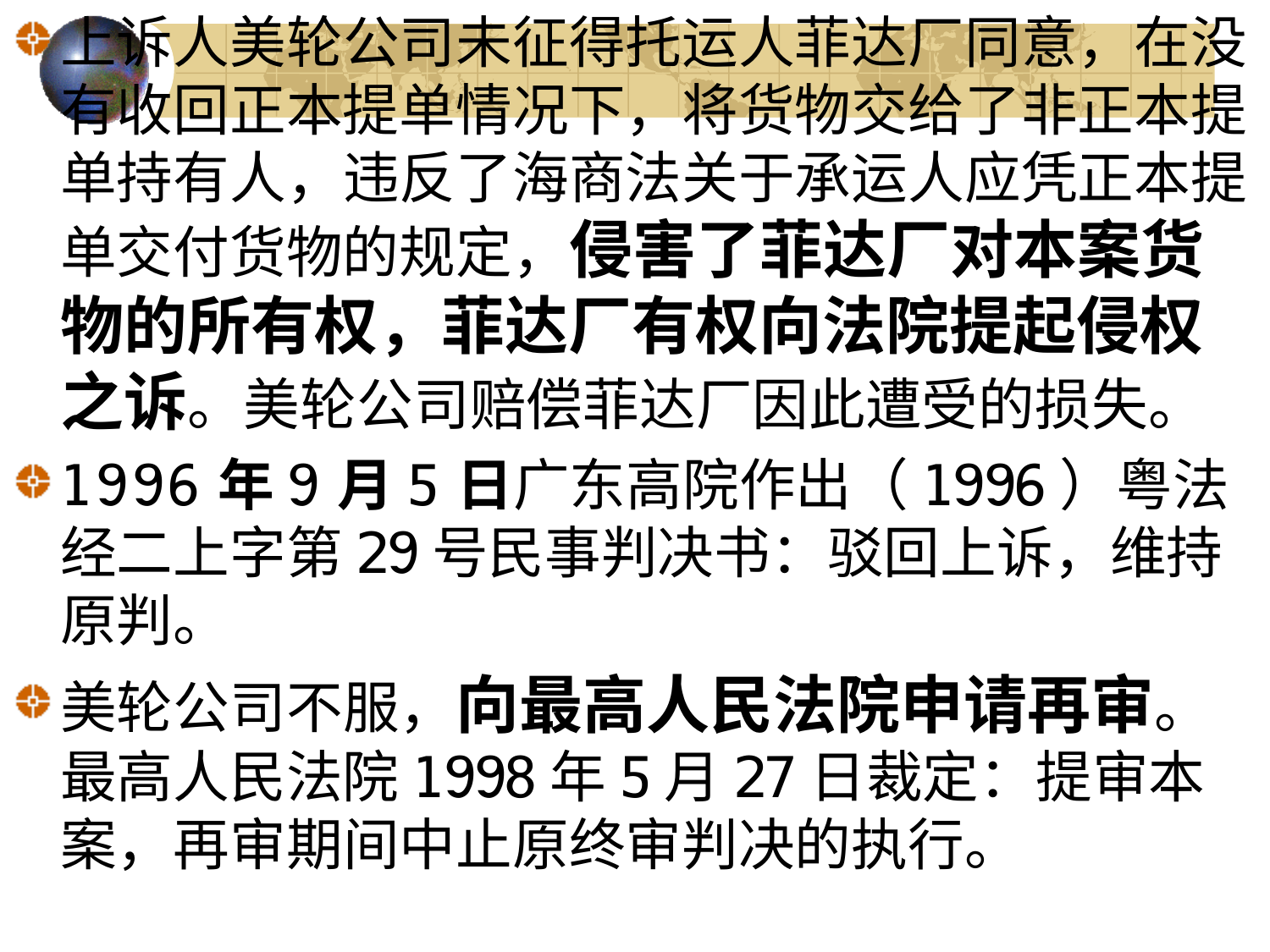

上诉人美轮公司未征得托运人菲达厂同意，在没有收回正本提单情况下，将货物交给了非正本提单持有人，违反了海商法关于承运人应凭正本提单交付货物的规定，侵害了菲达厂对本案货物的所有权，菲达厂有权向法院提起侵权之诉。美轮公司赔偿菲达厂因此遭受的损失。
1996年9月5日广东高院作出（1996）粤法经二上字第29号民事判决书：驳回上诉，维持原判。
美轮公司不服，向最高人民法院申请再审。最高人民法院1998年5月27日裁定：提审本案，再审期间中止原终审判决的执行。